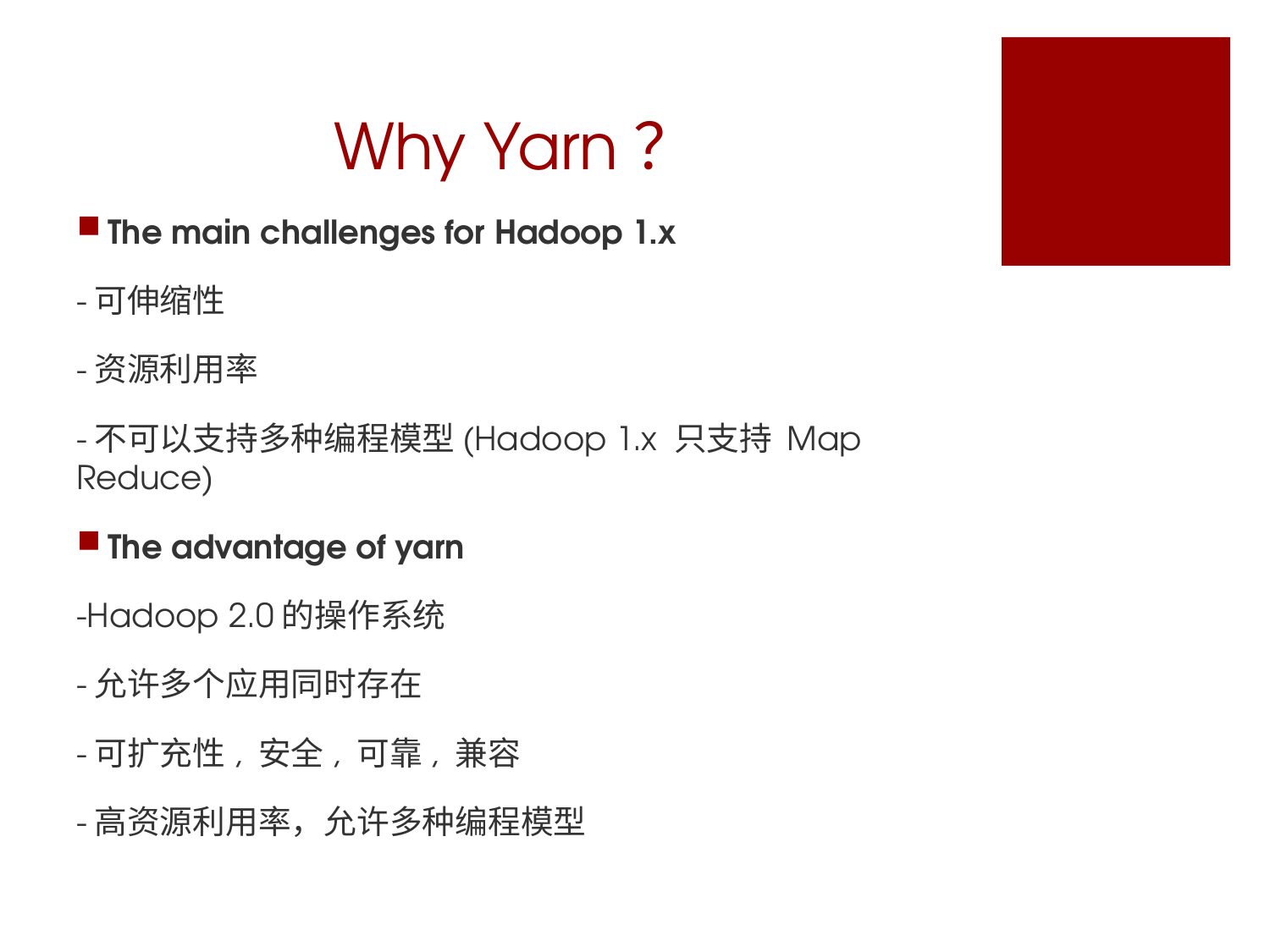

# Why Yarn？
The main challenges for Hadoop 1.x
-可伸缩性
-资源利用率
-不可以支持多种编程模型(Hadoop 1.x 只支持 Map Reduce)
The advantage of yarn
-Hadoop 2.0的操作系统
-允许多个应用同时存在
-可扩充性, 安全, 可靠, 兼容
-高资源利用率，允许多种编程模型